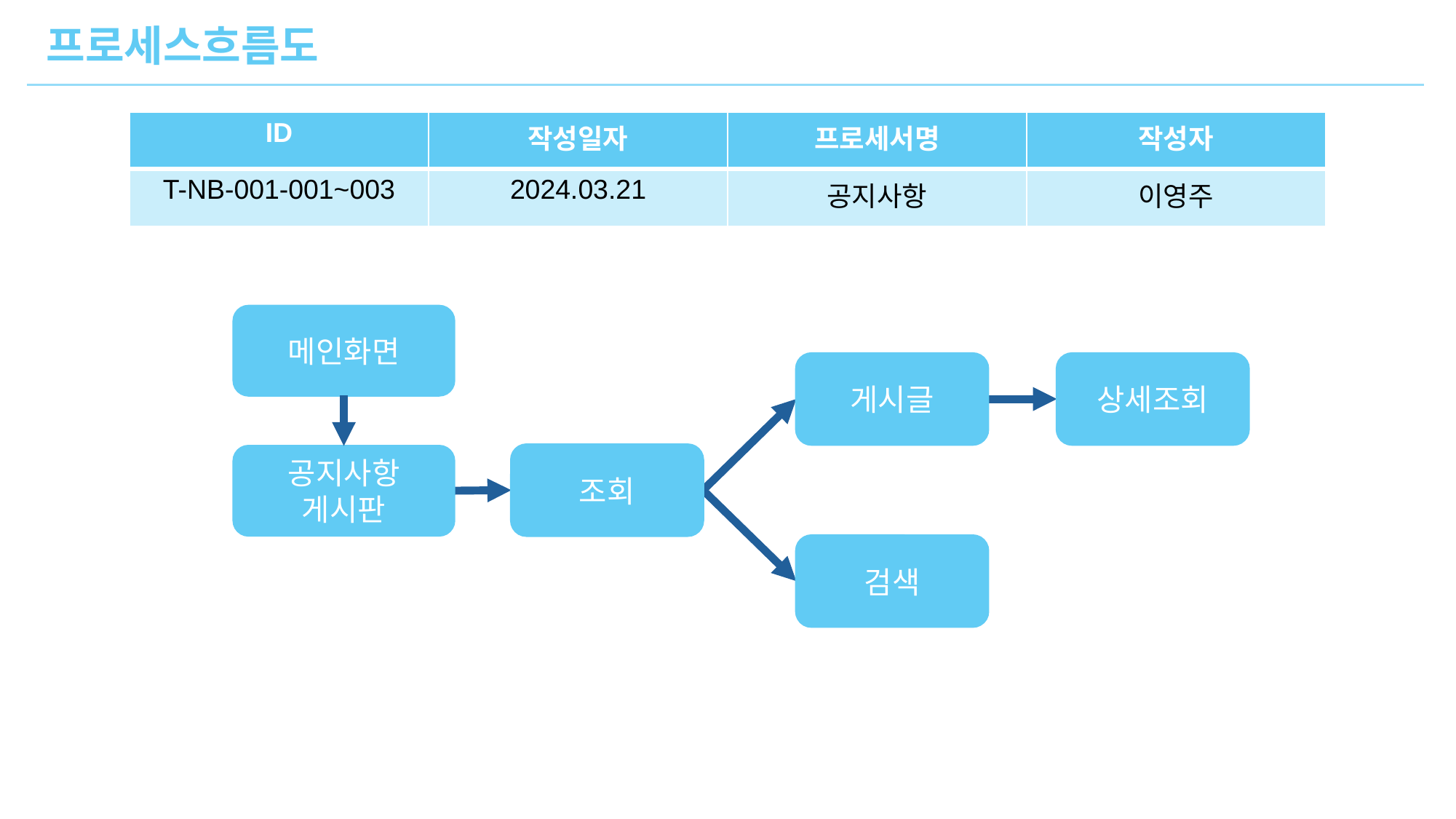

프로세스흐름도
| ID | 작성일자 | 프로세서명 | 작성자 |
| --- | --- | --- | --- |
| T-NB-001-001~003 | 2024.03.21 | 공지사항 | 이영주 |
메인화면
게시글
상세조회
조회
공지사항
게시판
검색